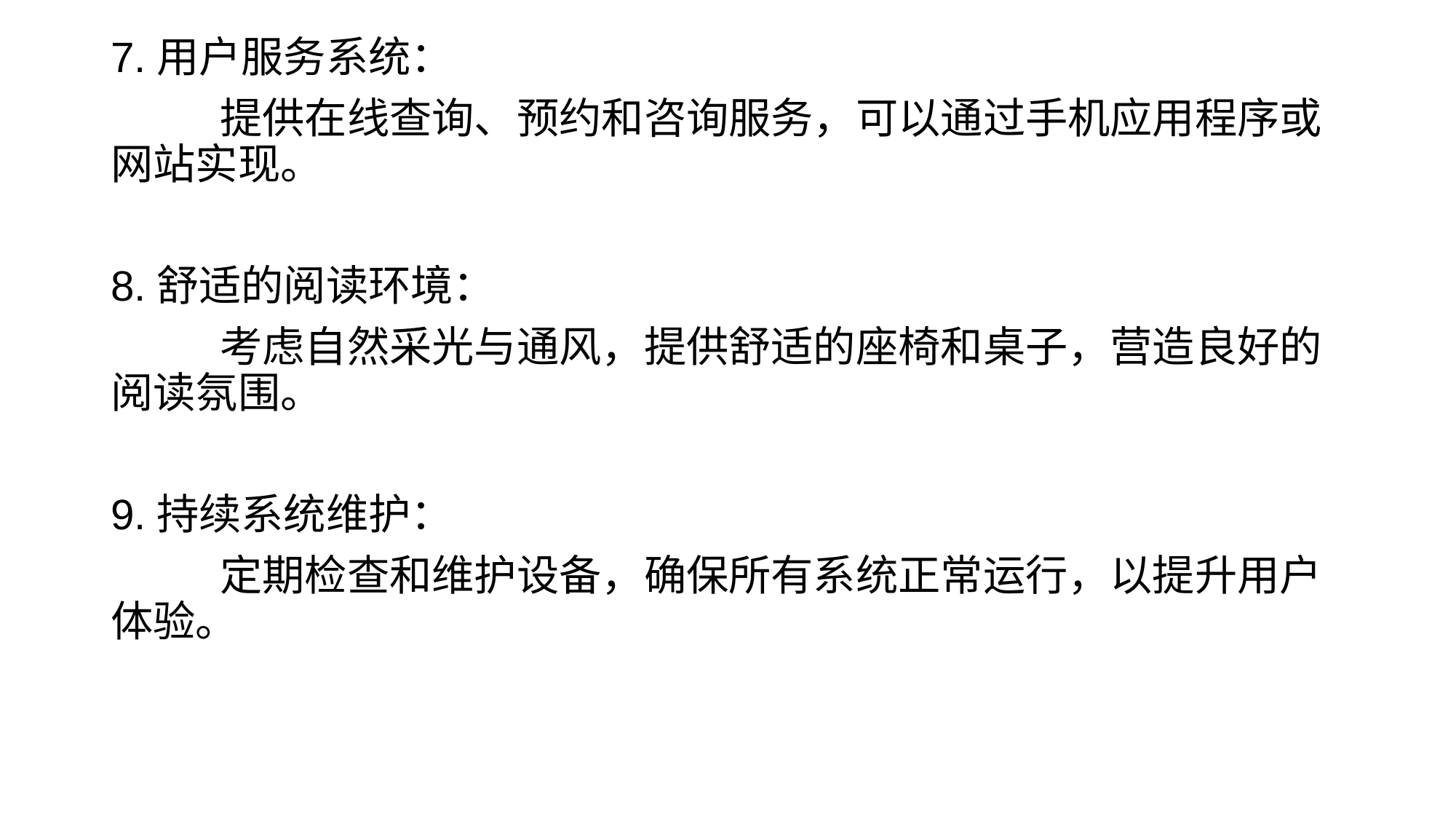

7.用户服务系统：
	提供在线查询、预约和咨询服务，可以通过手机应用程序或网站实现。

8.舒适的阅读环境：
	考虑自然采光与通风，提供舒适的座椅和桌子，营造良好的阅读氛围。

9.持续系统维护：
	定期检查和维护设备，确保所有系统正常运行，以提升用户体验。